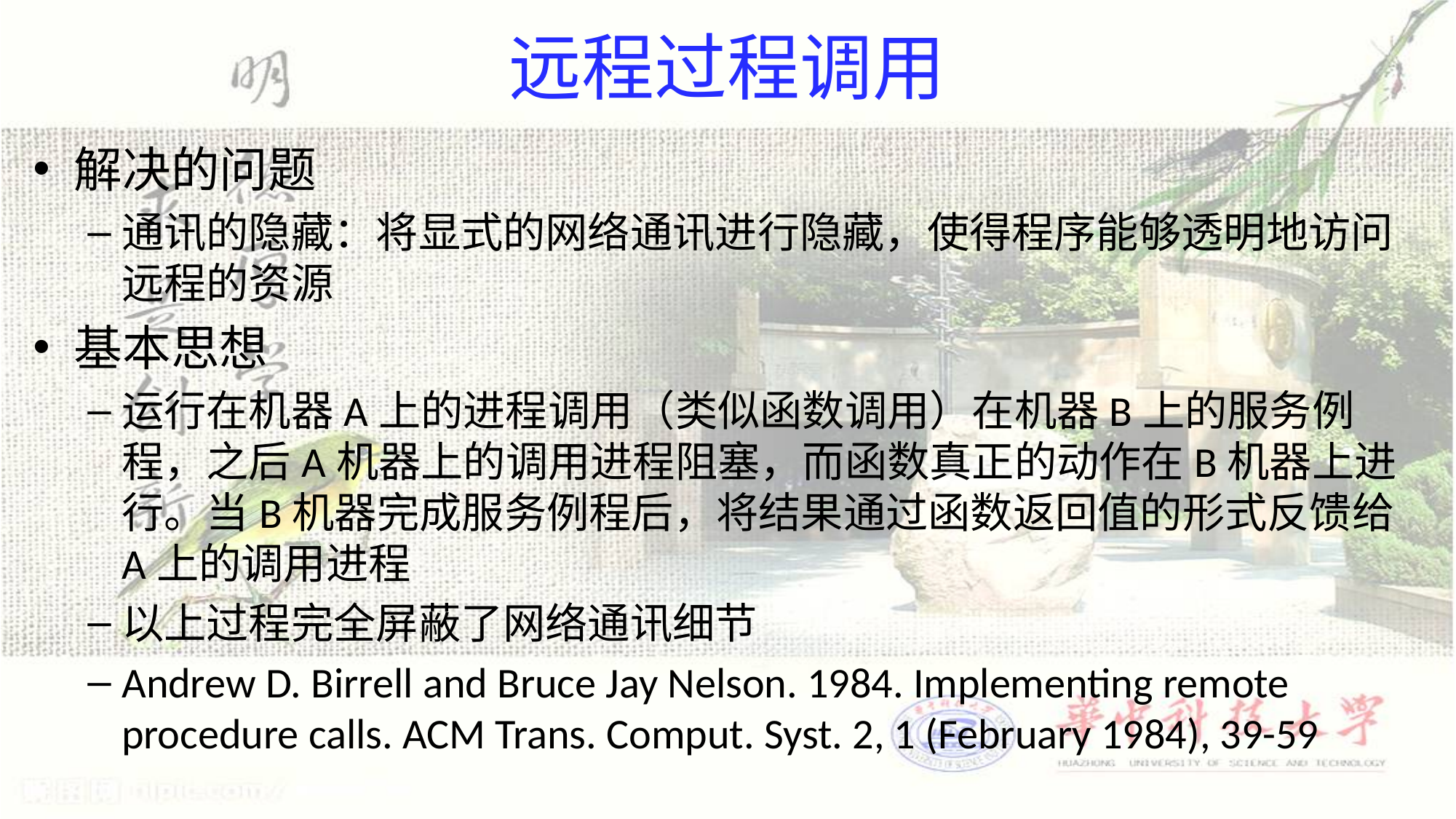

# 远程过程调用
解决的问题
通讯的隐藏：将显式的网络通讯进行隐藏，使得程序能够透明地访问远程的资源
基本思想
运行在机器A上的进程调用（类似函数调用）在机器B上的服务例程，之后A机器上的调用进程阻塞，而函数真正的动作在B机器上进行。当B机器完成服务例程后，将结果通过函数返回值的形式反馈给A上的调用进程
以上过程完全屏蔽了网络通讯细节
Andrew D. Birrell and Bruce Jay Nelson. 1984. Implementing remote procedure calls. ACM Trans. Comput. Syst. 2, 1 (February 1984), 39-59